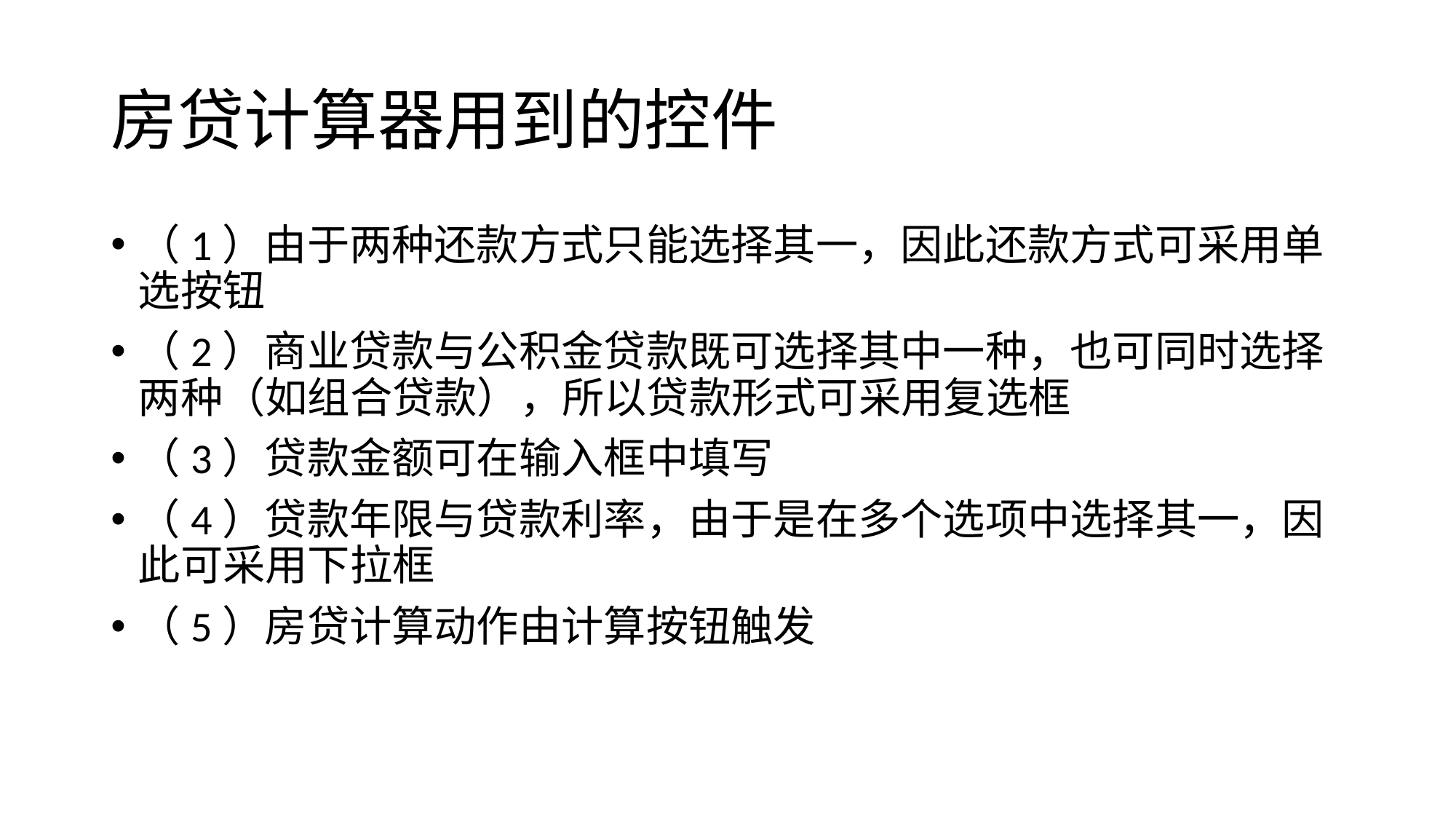

# 房贷计算器用到的控件
（1）由于两种还款方式只能选择其一，因此还款方式可采用单选按钮
（2）商业贷款与公积金贷款既可选择其中一种，也可同时选择两种（如组合贷款），所以贷款形式可采用复选框
（3）贷款金额可在输入框中填写
（4）贷款年限与贷款利率，由于是在多个选项中选择其一，因此可采用下拉框
（5）房贷计算动作由计算按钮触发